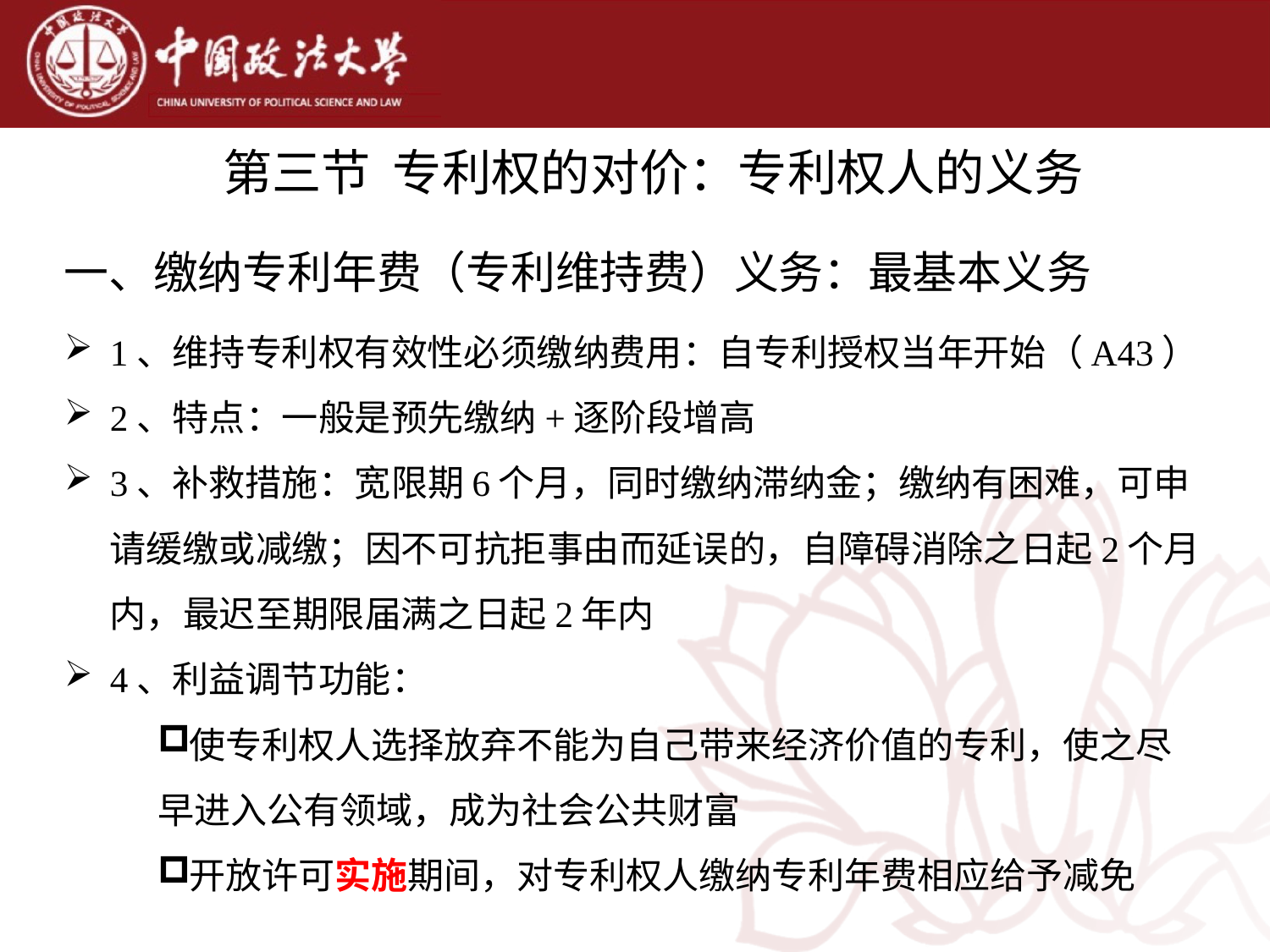

第三节  专利权的对价：专利权人的义务
一、缴纳专利年费（专利维持费）义务：最基本义务
1、维持专利权有效性必须缴纳费用：自专利授权当年开始（A43）
2、特点：一般是预先缴纳+逐阶段增高
3、补救措施：宽限期6个月，同时缴纳滞纳金；缴纳有困难，可申请缓缴或减缴；因不可抗拒事由而延误的，自障碍消除之日起2个月内，最迟至期限届满之日起2年内
4、利益调节功能：
使专利权人选择放弃不能为自己带来经济价值的专利，使之尽早进入公有领域，成为社会公共财富
开放许可实施期间，对专利权人缴纳专利年费相应给予减免